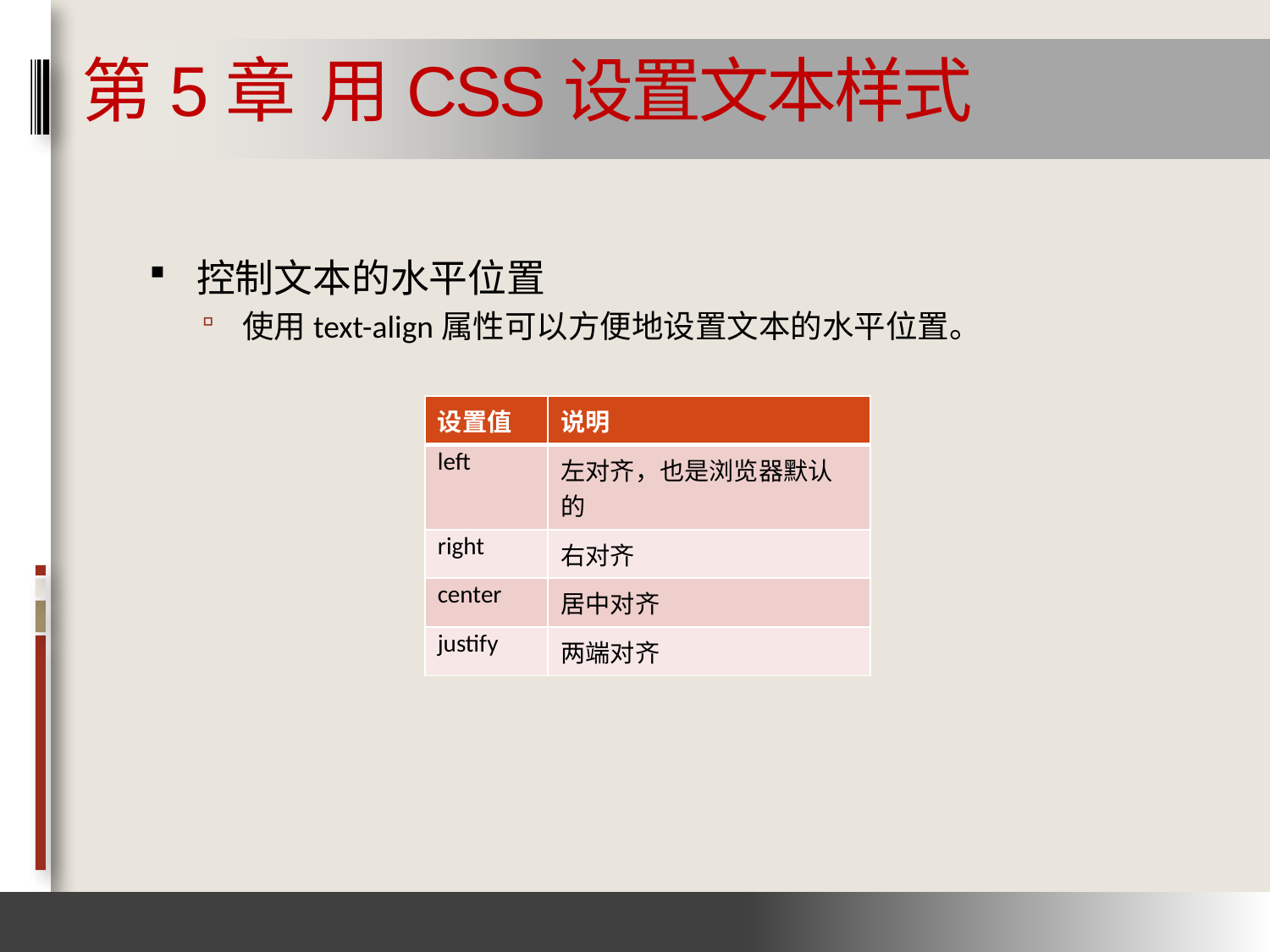

# 第5章  用CSS设置文本样式
控制文本的水平位置
使用text-align属性可以方便地设置文本的水平位置。

| 设置值 | 说明 |
| --- | --- |
| left | 左对齐，也是浏览器默认的 |
| right | 右对齐 |
| center | 居中对齐 |
| justify | 两端对齐 |